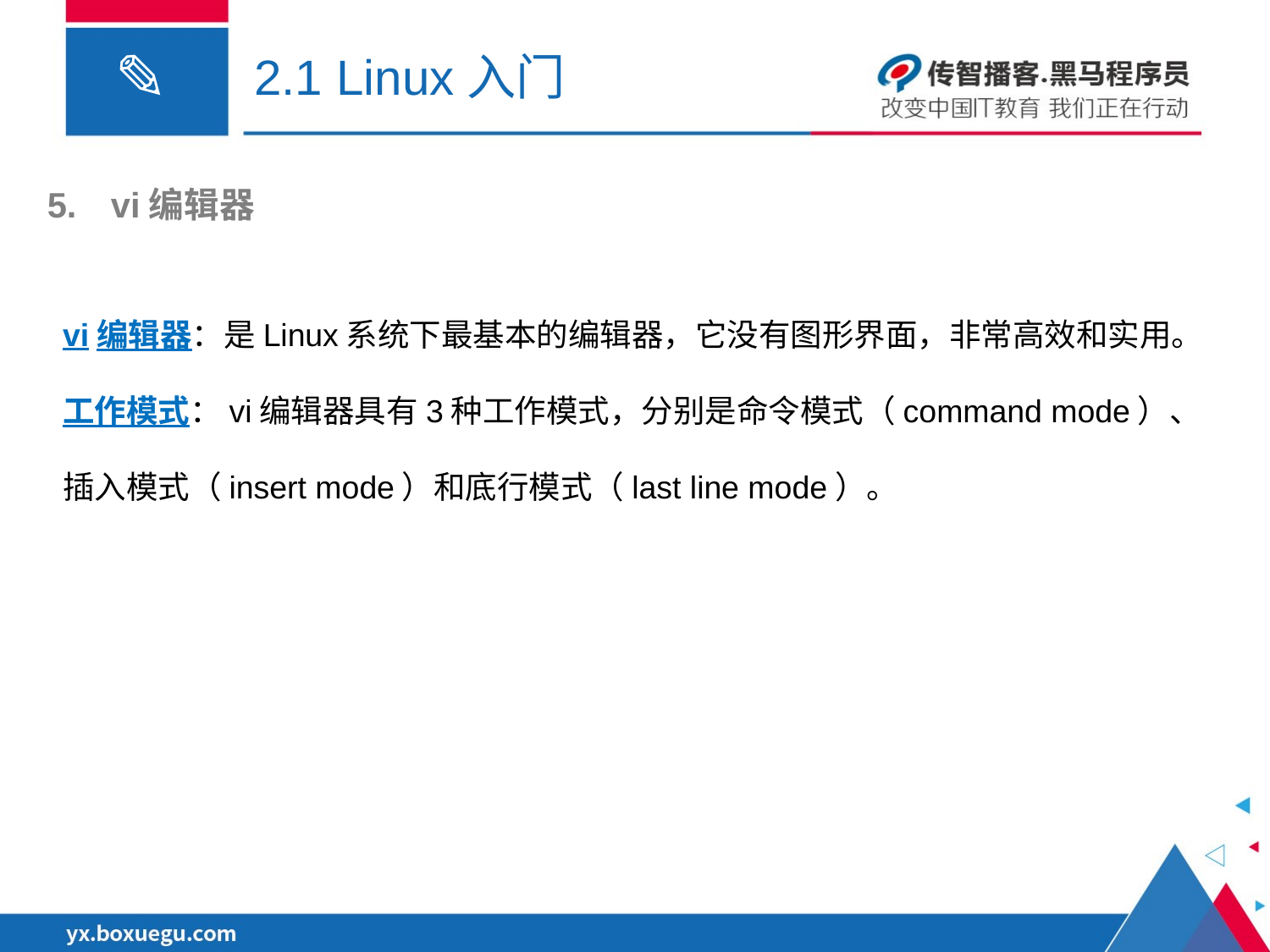

# 2.1 Linux入门
vi编辑器
vi编辑器：是Linux系统下最基本的编辑器，它没有图形界面，非常高效和实用。
工作模式：vi编辑器具有3种工作模式，分别是命令模式（command mode）、插入模式（insert mode）和底行模式（last line mode）。